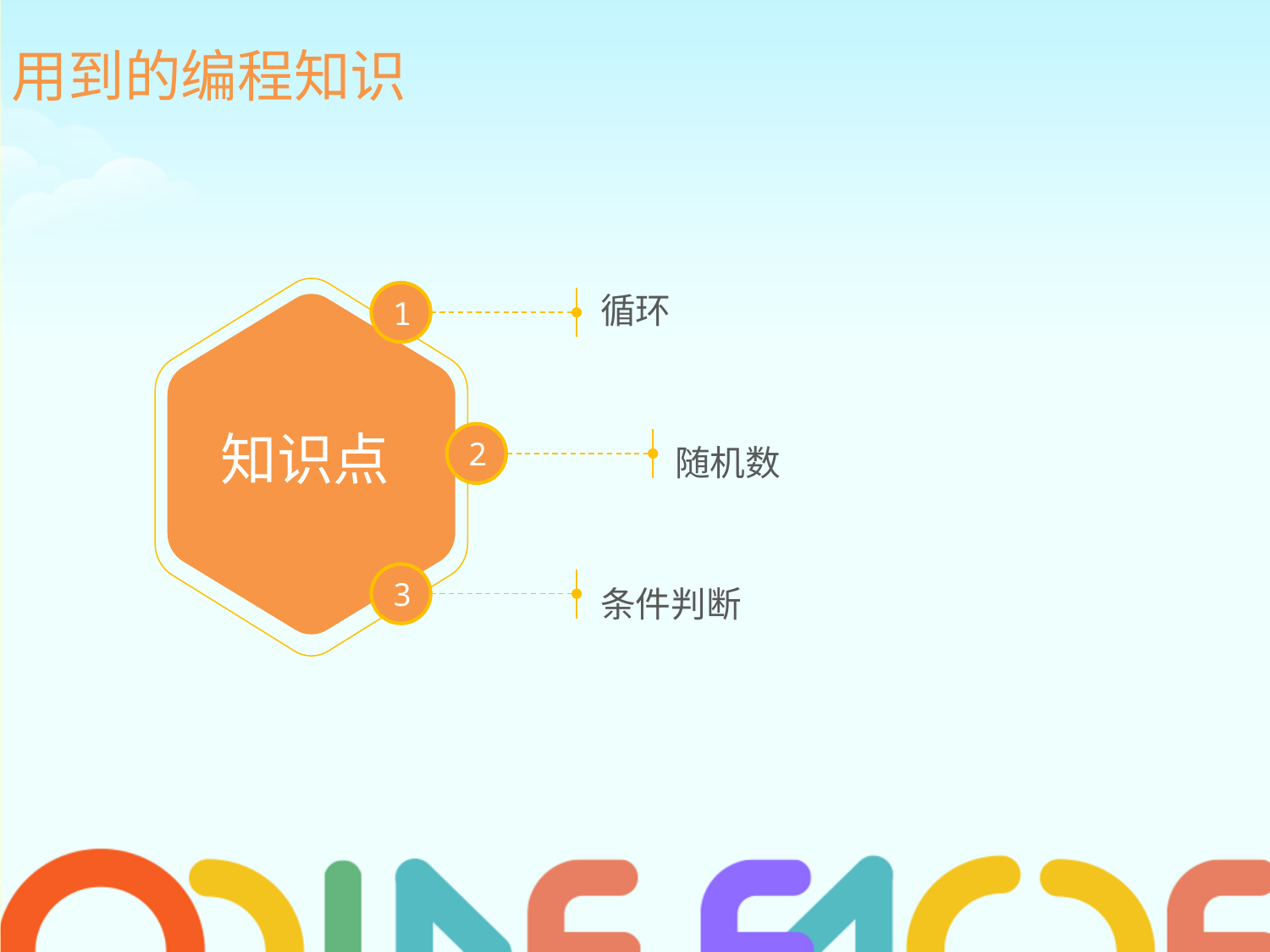

用到的编程知识
循环
1

知识点
2
随机数
3
条件判断